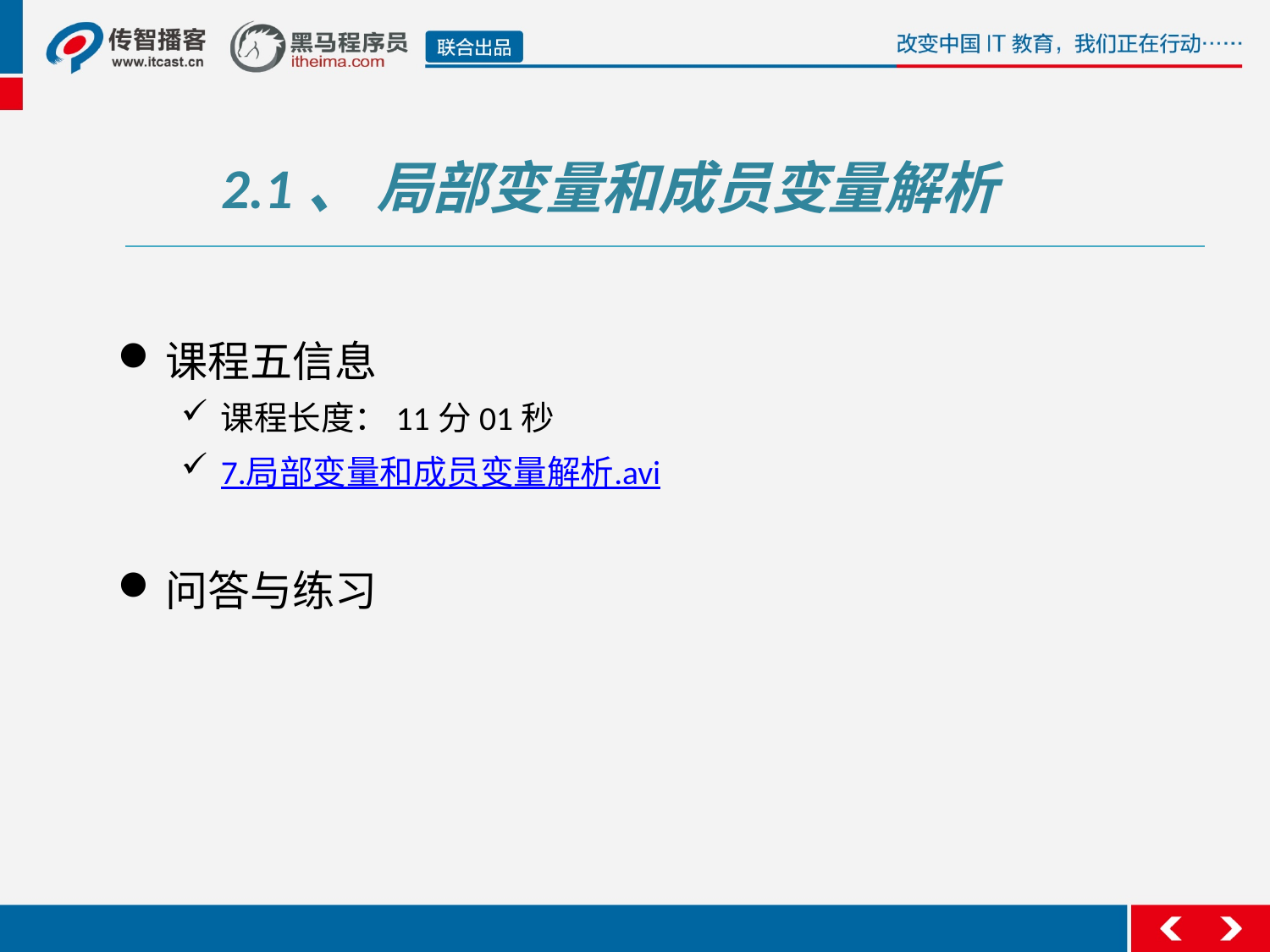

2.1、 局部变量和成员变量解析

课程五信息
课程长度：11分01秒
7.局部变量和成员变量解析.avi

问答与练习